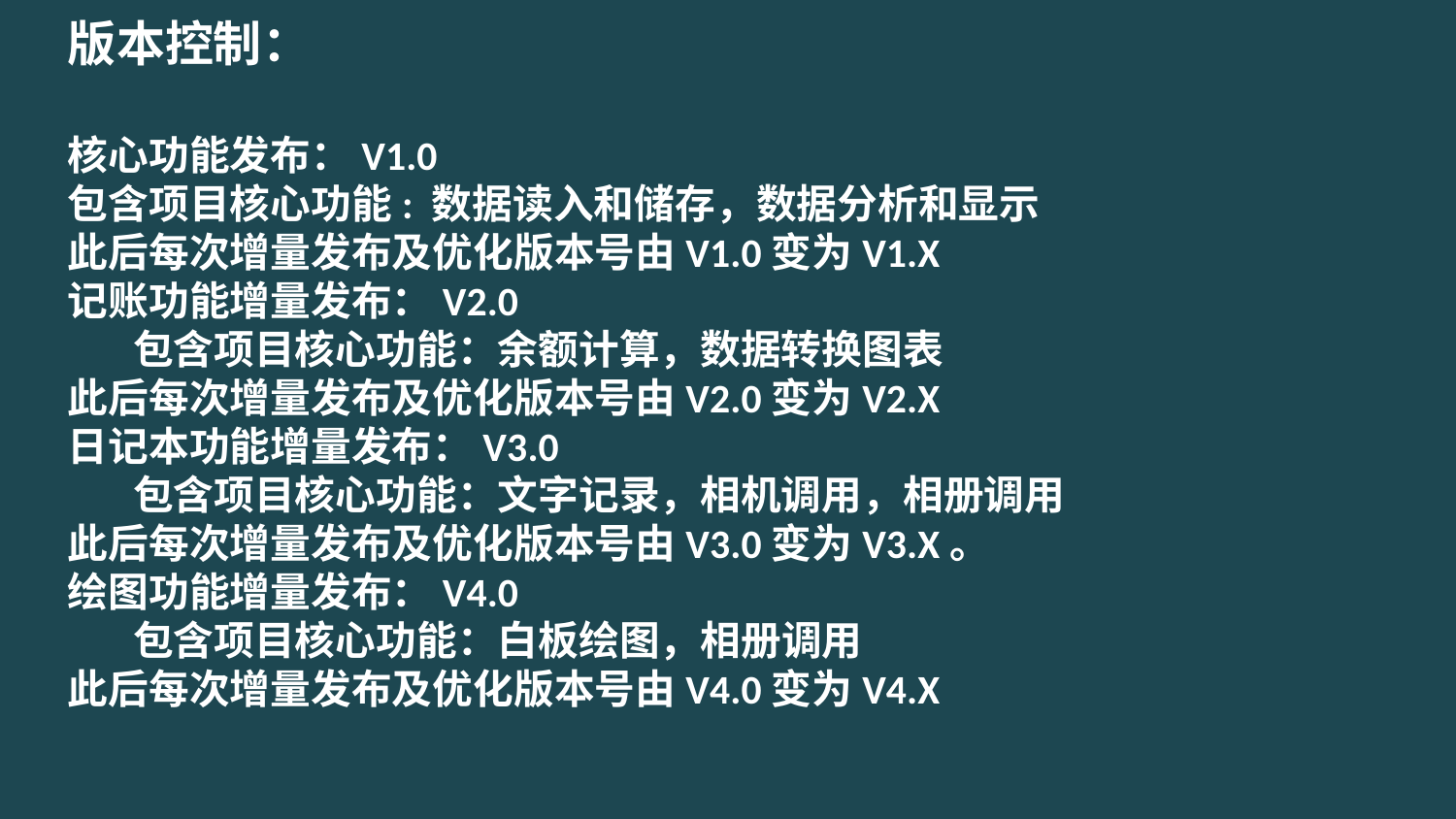

版本控制：

核心功能发布：V1.0
包含项目核心功能: 数据读入和储存，数据分析和显示
此后每次增量发布及优化版本号由V1.0变为V1.X
记账功能增量发布：V2.0
      包含项目核心功能：余额计算，数据转换图表
此后每次增量发布及优化版本号由V2.0变为V2.X
日记本功能增量发布：V3.0
      包含项目核心功能：文字记录，相机调用，相册调用
此后每次增量发布及优化版本号由V3.0变为V3.X。
绘图功能增量发布：V4.0
      包含项目核心功能：白板绘图，相册调用
此后每次增量发布及优化版本号由V4.0变为V4.X